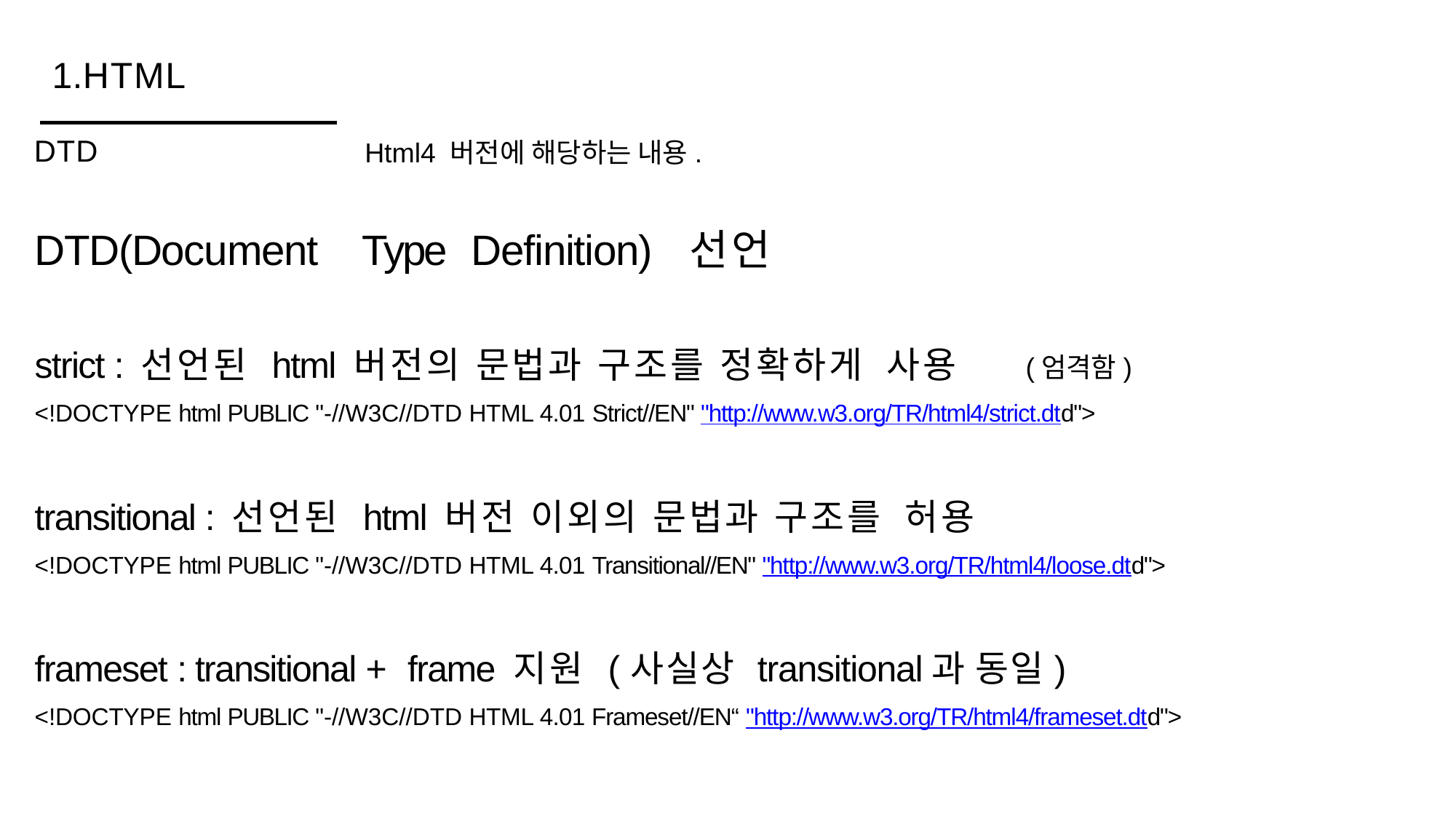

# 1.HTML

Html4 버전에 해당하는 내용.
DTD

DTD(Document	Type	Definition)	선언

strict : 선언된 html 버전의 문법과 구조를 정확하게 사용
<!DOCTYPE html PUBLIC "-//W3C//DTD HTML 4.01 Strict//EN" "http://www.w3.org/TR/html4/strict.dtd">

transitional : 선언된 html 버전 이외의 문법과 구조를 허용
<!DOCTYPE html PUBLIC "-//W3C//DTD HTML 4.01 Transitional//EN" "http://www.w3.org/TR/html4/loose.dtd">

frameset : transitional + frame 지원 (사실상 transitional과 동일)
<!DOCTYPE html PUBLIC "-//W3C//DTD HTML 4.01 Frameset//EN“ "http://www.w3.org/TR/html4/frameset.dtd">
(엄격함)